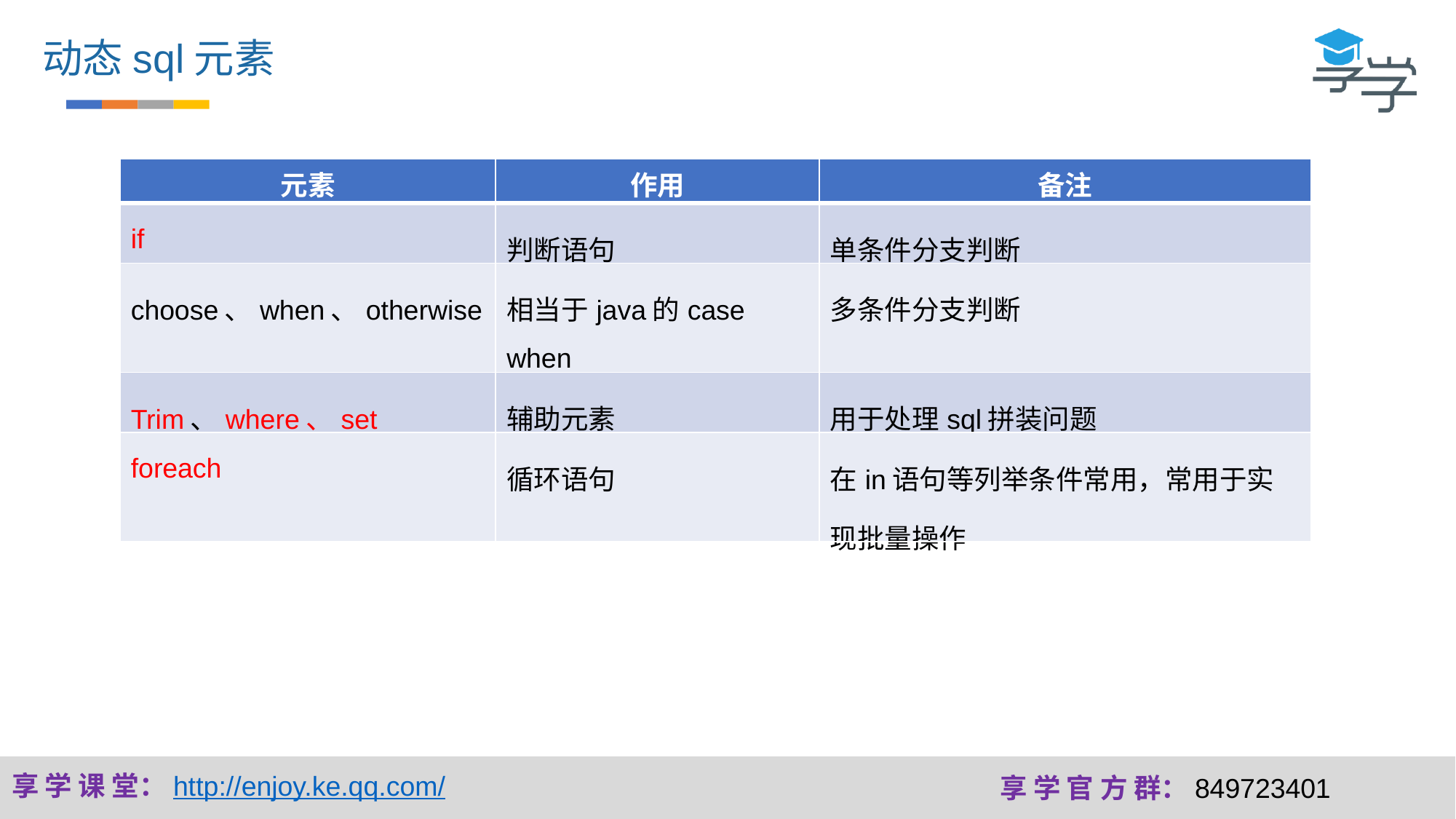

动态sql元素

| 元素 | 作用 | 备注 |
| --- | --- | --- |
| if | 判断语句 | 单条件分支判断 |
| choose、when、otherwise | 相当于java的case when | 多条件分支判断 |
| Trim、where、set | 辅助元素 | 用于处理sql拼装问题 |
| foreach | 循环语句 | 在in语句等列举条件常用，常用于实现批量操作 |